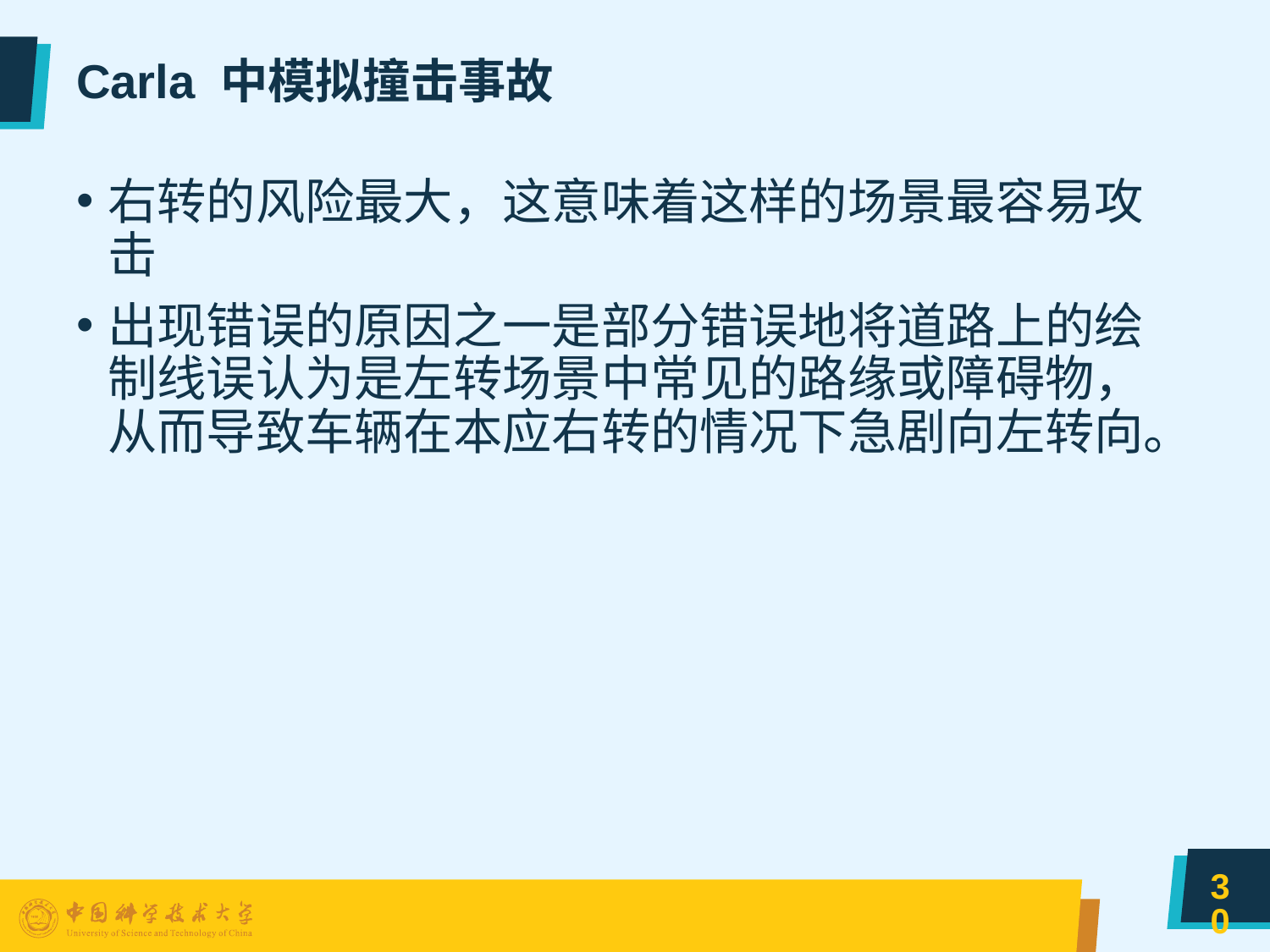

# Carla 中模拟撞击事故
右转的风险最大，这意味着这样的场景最容易攻击
出现错误的原因之一是部分错误地将道路上的绘制线误认为是左转场景中常见的路缘或障碍物，从而导致车辆在本应右转的情况下急剧向左转向。
30